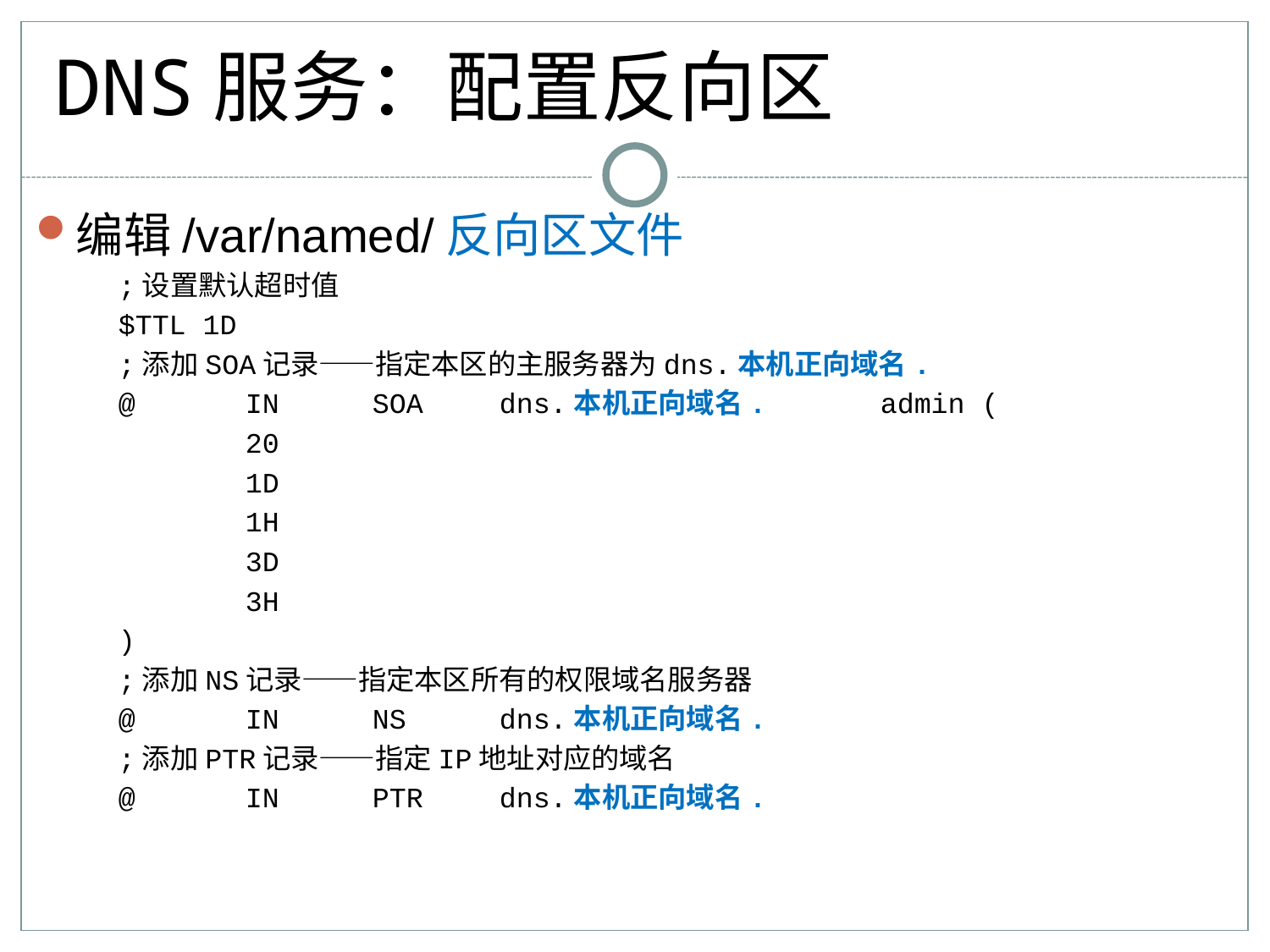

# DNS服务：配置反向区
编辑/var/named/反向区文件
;设置默认超时值
$TTL 1D
;添加SOA记录——指定本区的主服务器为dns.本机正向域名.
@	IN	SOA	dns.本机正向域名.	admin (
	20
	1D
	1H
	3D
	3H
)
;添加NS记录——指定本区所有的权限域名服务器
@	IN	NS	dns.本机正向域名.
;添加PTR记录——指定IP地址对应的域名
@	IN	PTR	dns.本机正向域名.